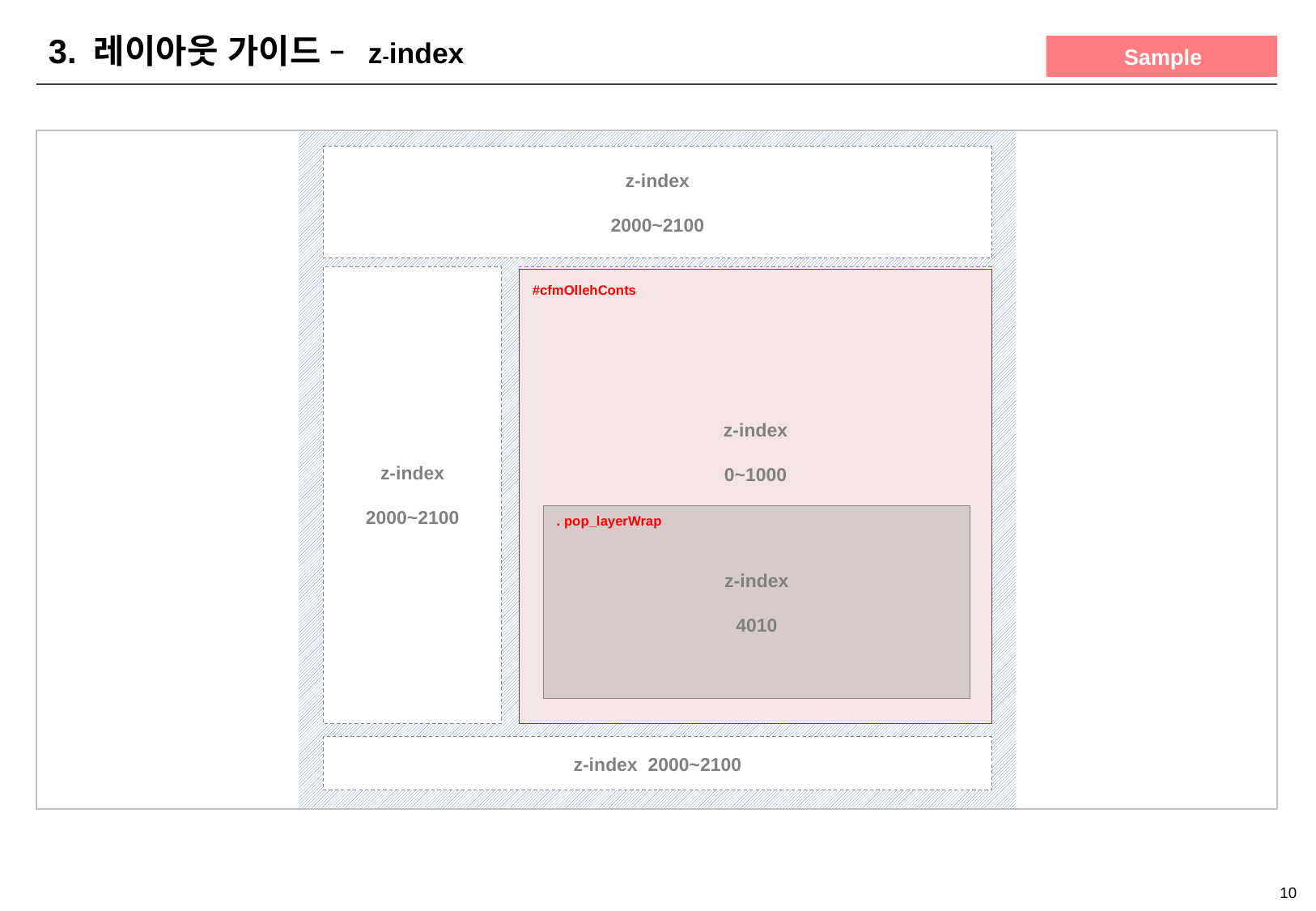

# 3. 레이아웃 가이드 –  z-index

Sample

z-index

2000~2100
z-index

2000~2100

z-index
0~1000

#cfmOllehConts
z-index
4010
. pop_layerWrap
z-index  2000~2100